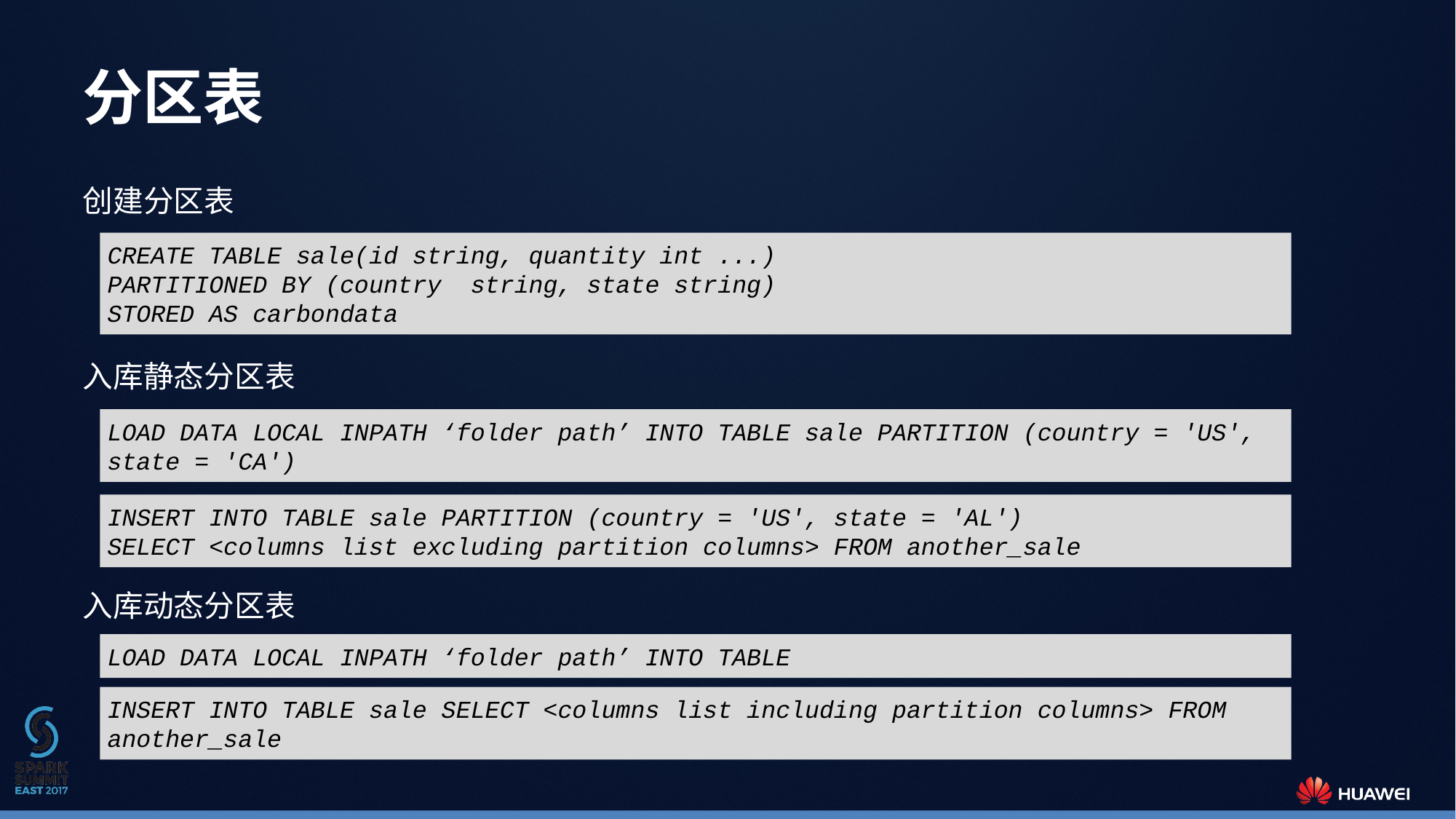

分区表
创建分区表
CREATE TABLE sale(id string, quantity int ...)
PARTITIONED BY (country  string, state string)
STORED AS carbondata
入库静态分区表
LOAD DATA LOCAL INPATH ‘folder path’ INTO TABLE sale PARTITION (country = 'US', state = 'CA')
INSERT INTO TABLE sale PARTITION (country = 'US', state = 'AL')
SELECT <columns list excluding partition columns> FROM another_sale
入库动态分区表
LOAD DATA LOCAL INPATH ‘folder path’ INTO TABLE
INSERT INTO TABLE sale SELECT <columns list including partition columns> FROM another_sale